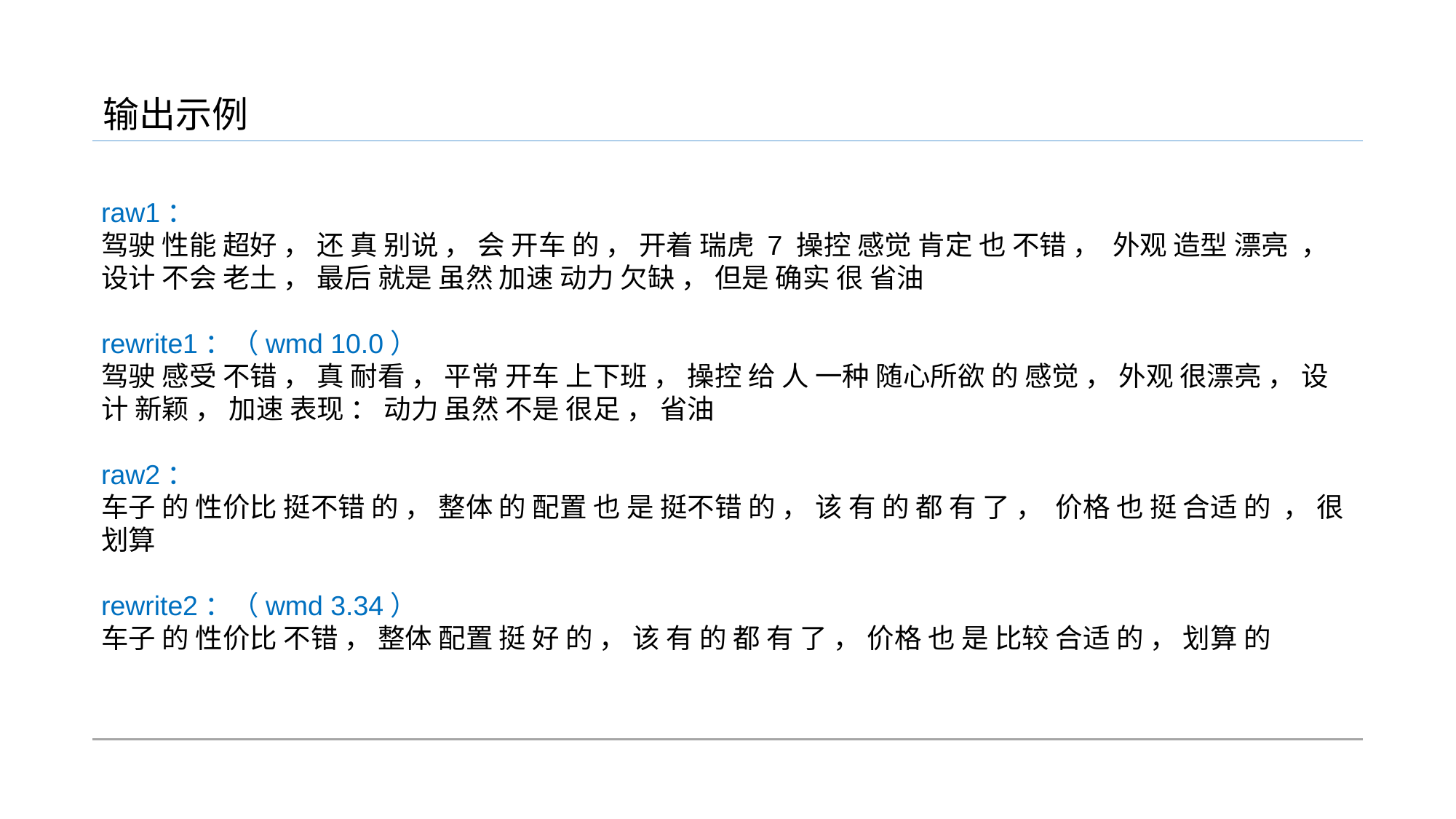

输出示例
raw1：
驾驶 性能 超好 ， 还 真 别说 ， 会 开车 的 ， 开着 瑞虎 7 操控 感觉 肯定 也 不错 ，  外观 造型 漂亮  ， 设计 不会 老土 ， 最后 就是 虽然 加速 动力 欠缺 ， 但是 确实 很 省油

rewrite1：（wmd 10.0）
驾驶 感受 不错 ， 真 耐看 ， 平常 开车 上下班 ， 操控 给 人 一种 随心所欲 的 感觉 ， 外观 很漂亮 ， 设计 新颖 ， 加速 表现 ： 动力 虽然 不是 很足 ， 省油

raw2：
车子 的 性价比 挺不错 的 ， 整体 的 配置 也 是 挺不错 的 ， 该 有 的 都 有 了 ，  价格 也 挺 合适 的  ， 很 划算

rewrite2：（wmd 3.34）
车子 的 性价比 不错 ， 整体 配置 挺 好 的 ， 该 有 的 都 有 了 ， 价格 也 是 比较 合适 的 ， 划算 的